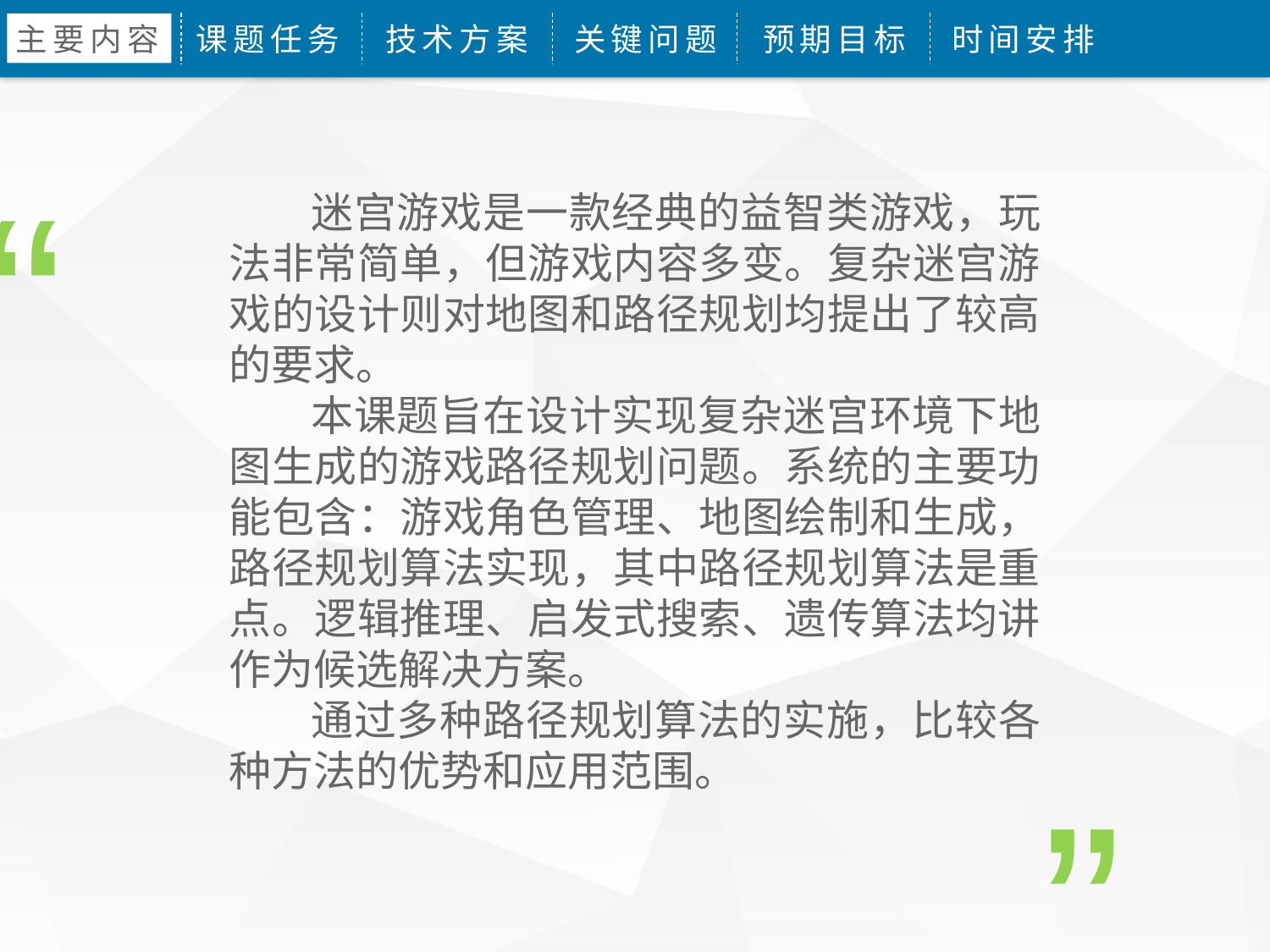

主要内容
课题任务
技术方案
关键问题
预期目标
时间安排

“
       迷宫游戏是一款经典的益智类游戏，玩法非常简单，但游戏内容多变。复杂迷宫游戏的设计则对地图和路径规划均提出了较高的要求。
       本课题旨在设计实现复杂迷宫环境下地图生成的游戏路径规划问题。系统的主要功能包含：游戏角色管理、地图绘制和生成，路径规划算法实现，其中路径规划算法是重点。逻辑推理、启发式搜索、遗传算法均讲作为候选解决方案。
       通过多种路径规划算法的实施，比较各种方法的优势和应用范围。
”